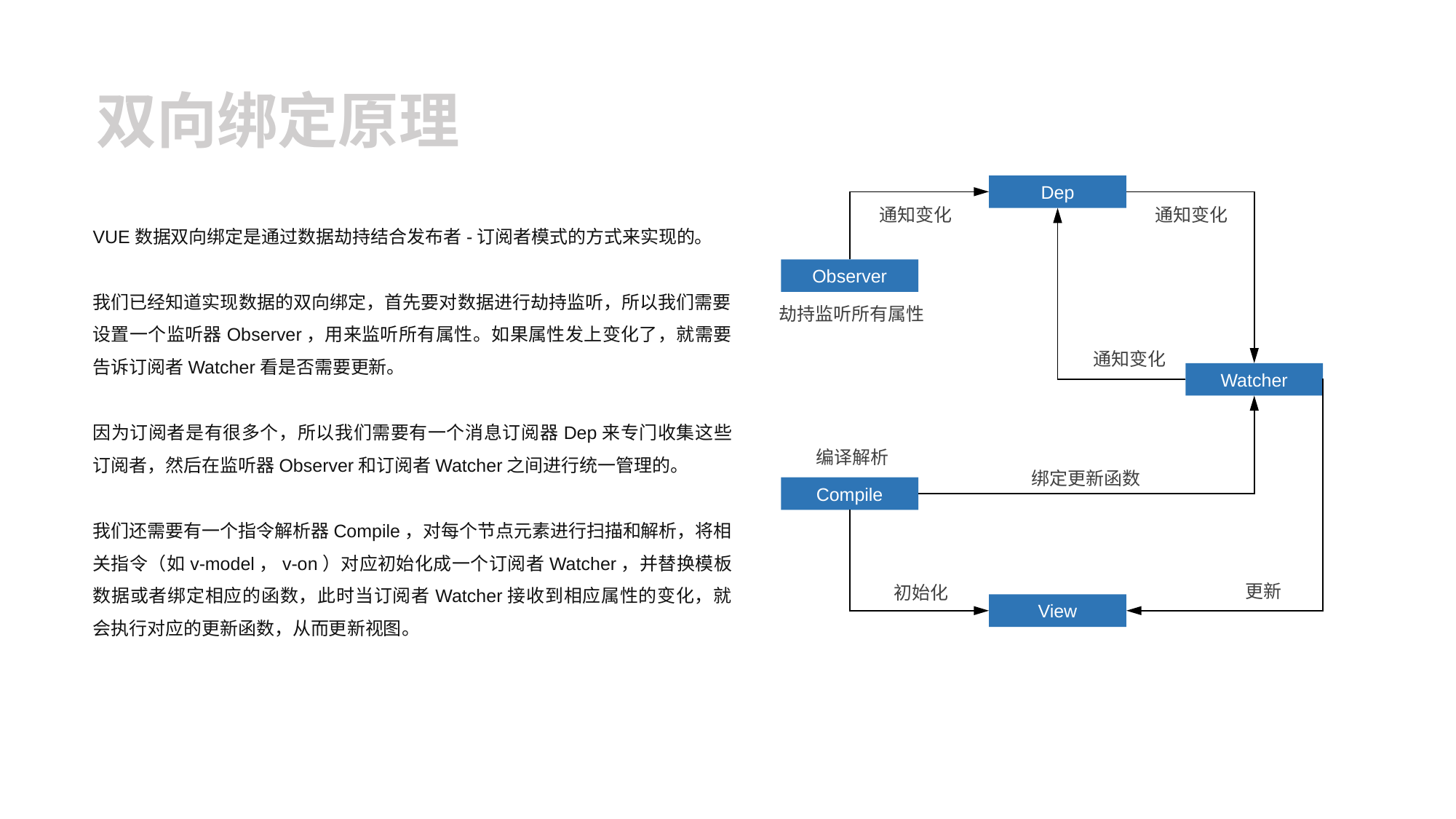

双向绑定原理
Dep
通知变化
通知变化
VUE数据双向绑定是通过数据劫持结合发布者-订阅者模式的方式来实现的。

我们已经知道实现数据的双向绑定，首先要对数据进行劫持监听，所以我们需要设置一个监听器Observer，用来监听所有属性。如果属性发上变化了，就需要告诉订阅者Watcher看是否需要更新。

因为订阅者是有很多个，所以我们需要有一个消息订阅器Dep来专门收集这些订阅者，然后在监听器Observer和订阅者Watcher之间进行统一管理的。

我们还需要有一个指令解析器Compile，对每个节点元素进行扫描和解析，将相关指令（如v-model，v-on）对应初始化成一个订阅者Watcher，并替换模板数据或者绑定相应的函数，此时当订阅者Watcher接收到相应属性的变化，就会执行对应的更新函数，从而更新视图。
Observer
劫持监听所有属性
通知变化
Watcher
编译解析
绑定更新函数
Compile
更新
初始化
View